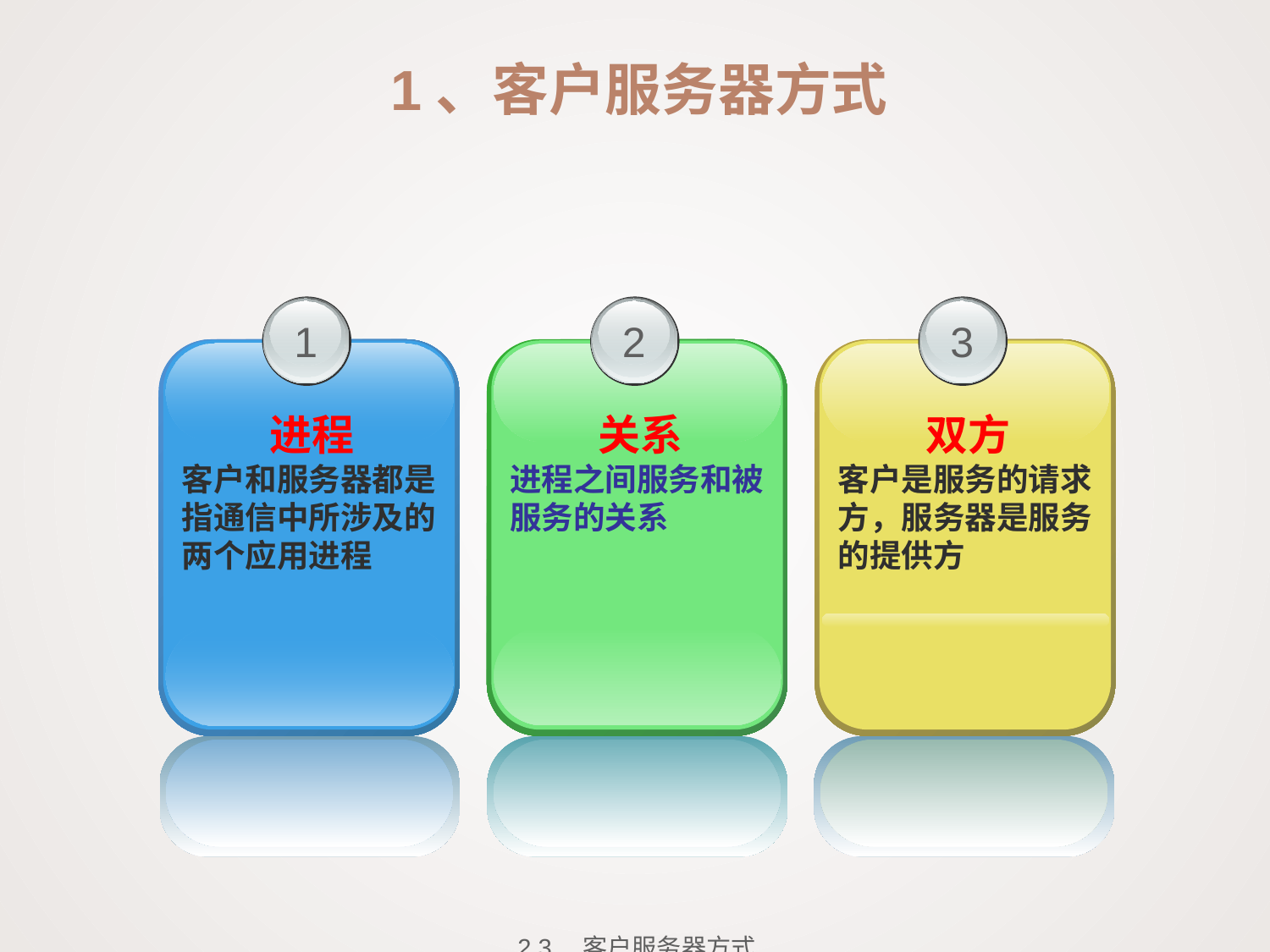

# 1、客户服务器方式

1

进程
客户和服务器都是指通信中所涉及的两个应用进程

2

关系
进程之间服务和被服务的关系

3

双方
客户是服务的请求方，服务器是服务的提供方

2.3　客户服务器方式